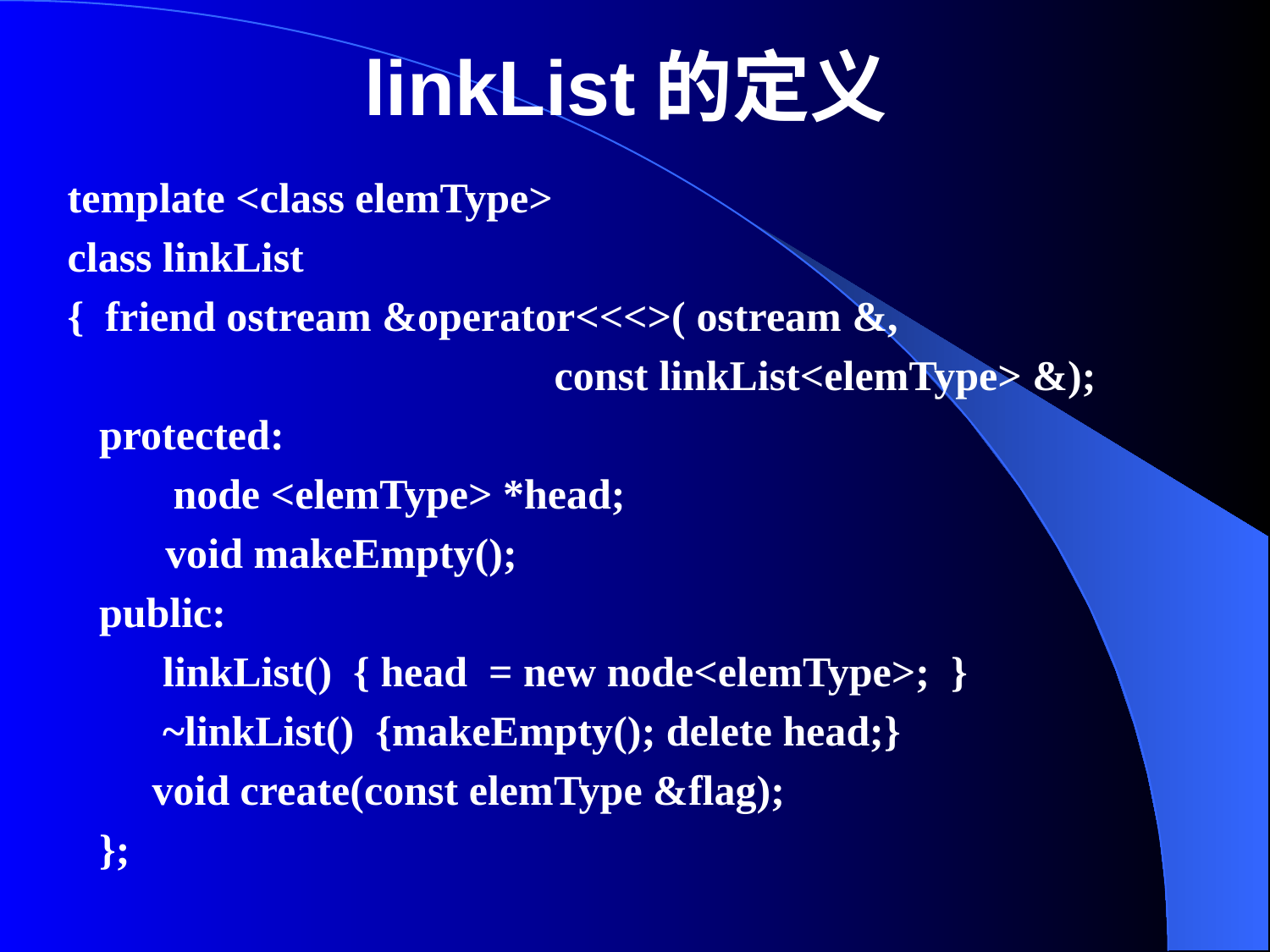

# linkList的定义
template <class elemType>
class linkList
{  friend ostream &operator<<<>( ostream &,
                                              const linkList<elemType> &);
   protected:
          node <elemType> *head;
	   void makeEmpty();
   public:
         linkList()  { head  = new node<elemType>;  }
         ~linkList()  {makeEmpty(); delete head;}
        void create(const elemType &flag);
   };